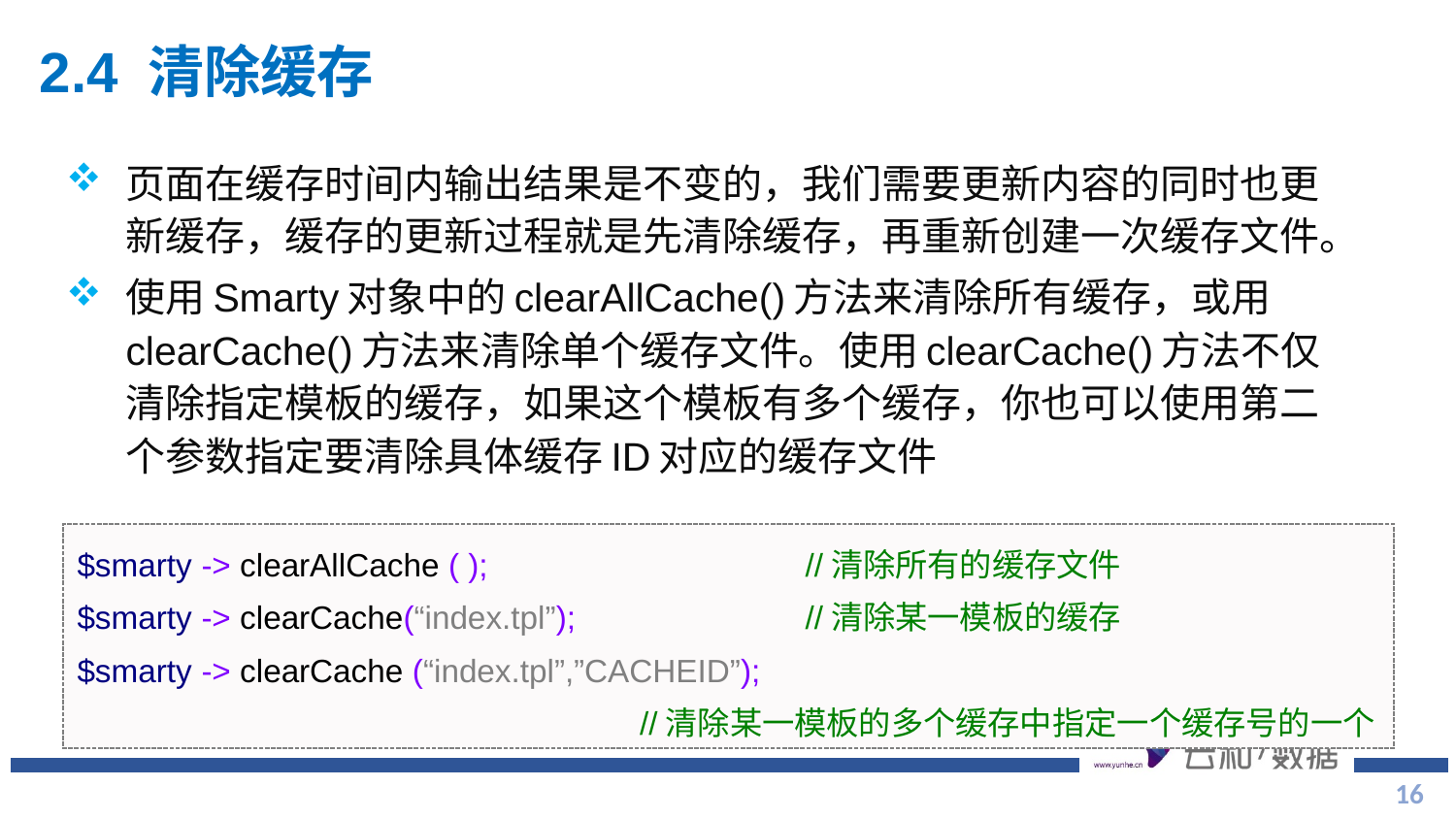

# 2.4 清除缓存
页面在缓存时间内输出结果是不变的，我们需要更新内容的同时也更新缓存，缓存的更新过程就是先清除缓存，再重新创建一次缓存文件。
使用Smarty对象中的clearAllCache()方法来清除所有缓存，或用clearCache()方法来清除单个缓存文件。使用clearCache()方法不仅清除指定模板的缓存，如果这个模板有多个缓存，你也可以使用第二个参数指定要清除具体缓存ID对应的缓存文件

$smarty -> clearAllCache ( ); 			//清除所有的缓存文件
$smarty -> clearCache(“index.tpl”); 		//清除某一模板的缓存
$smarty -> clearCache (“index.tpl”,”CACHEID”);
			              //清除某一模板的多个缓存中指定一个缓存号的一个
16